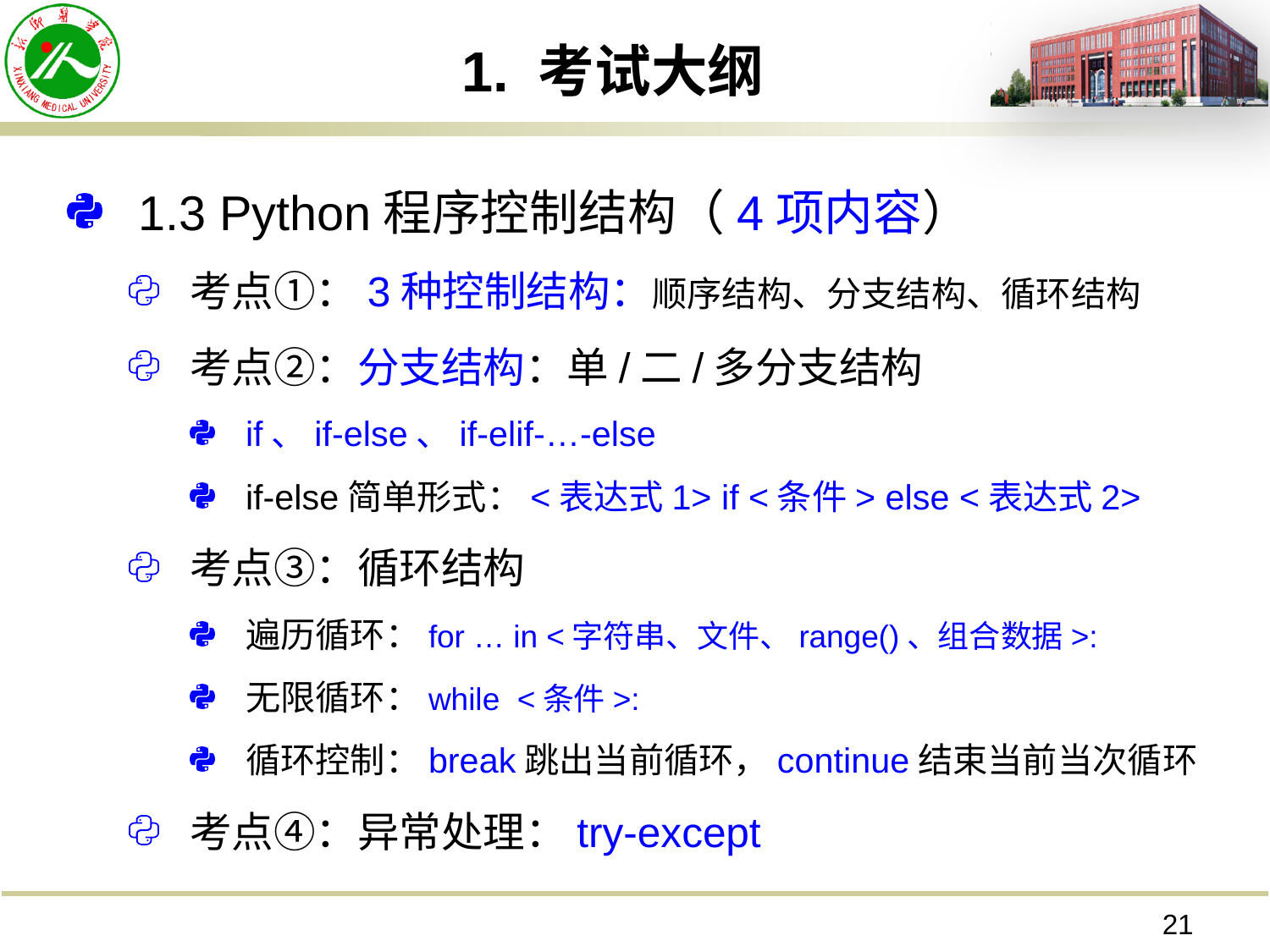

# 1. 考试大纲
1.3 Python程序控制结构（4项内容）
考点①：3种控制结构：顺序结构、分支结构、循环结构
考点②：分支结构：单/二/多分支结构
if、if-else、if-elif-…-else
if-else简单形式：<表达式1> if <条件> else <表达式2>
考点③：循环结构
遍历循环：for … in <字符串、文件、range()、组合数据>:
无限循环：while  <条件>:
循环控制：break跳出当前循环，continue结束当前当次循环
考点④：异常处理：try-except
21